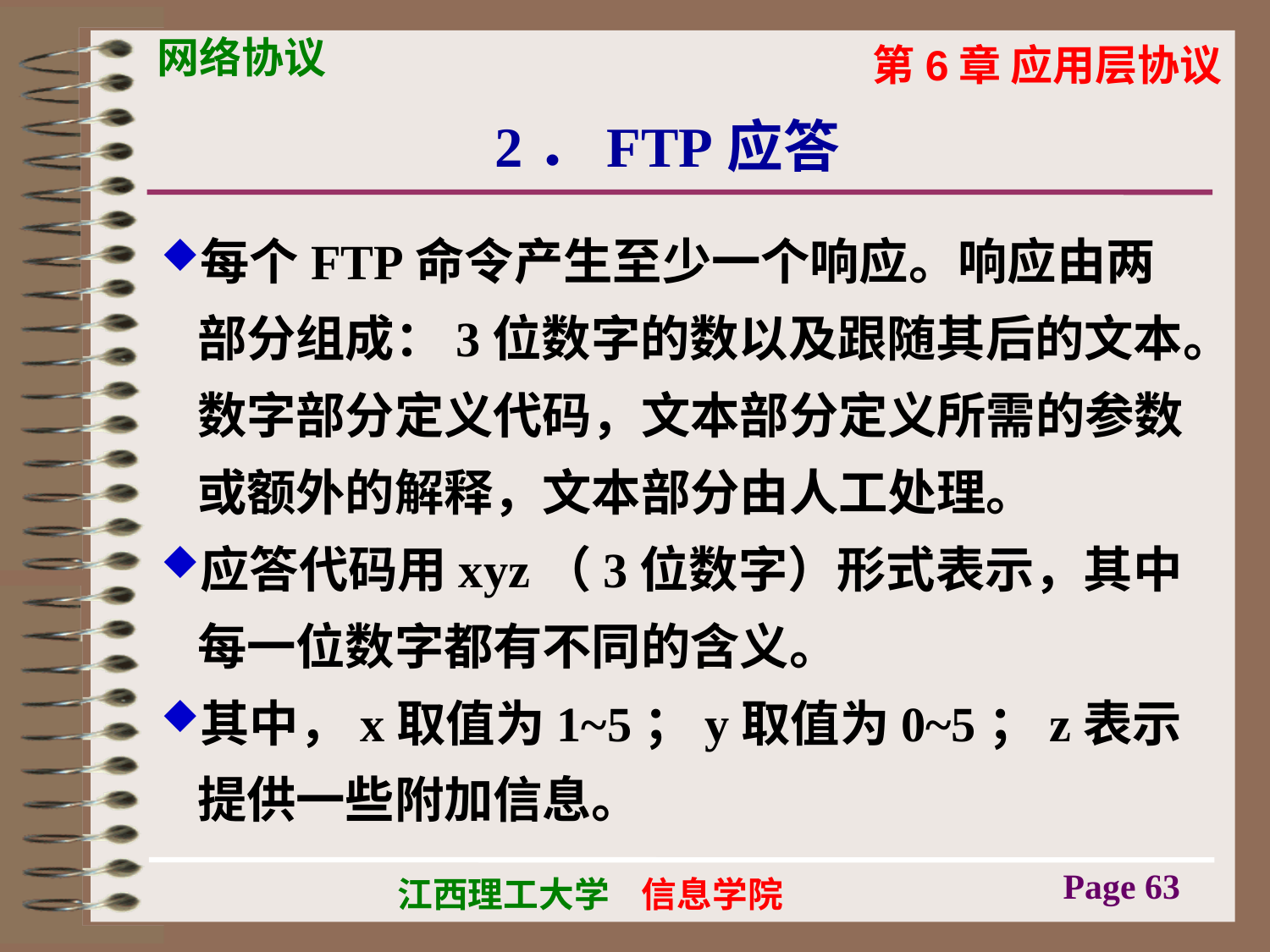

# 2．FTP应答
每个FTP命令产生至少一个响应。响应由两部分组成：3位数字的数以及跟随其后的文本。数字部分定义代码，文本部分定义所需的参数或额外的解释，文本部分由人工处理。
应答代码用xyz（3位数字）形式表示，其中每一位数字都有不同的含义。
其中，x取值为1~5；y取值为0~5；z表示提供一些附加信息。
Page 63